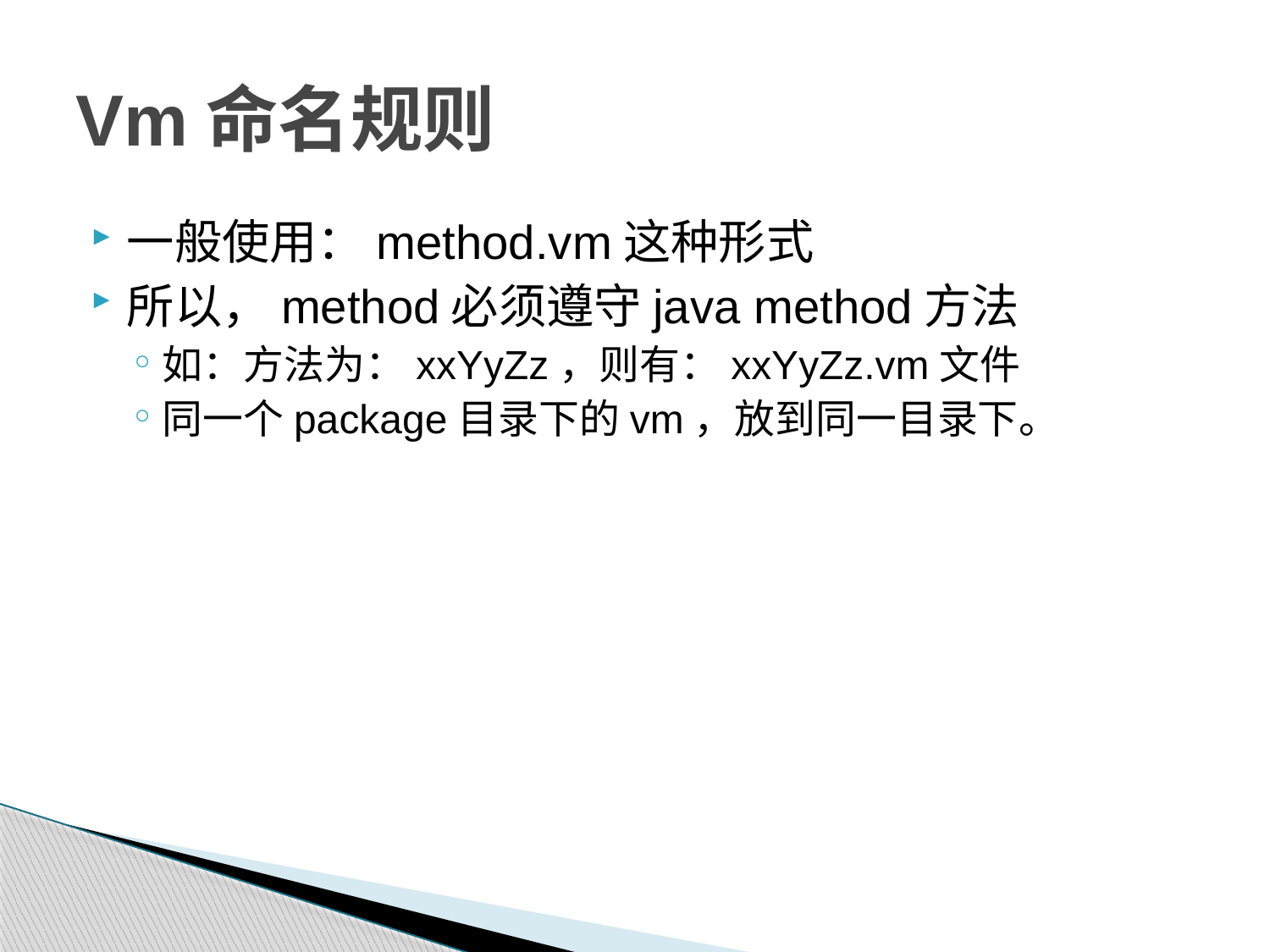

# Vm命名规则
一般使用：method.vm这种形式
所以，method必须遵守java method方法
如：方法为：xxYyZz，则有：xxYyZz.vm文件
同一个package目录下的vm，放到同一目录下。